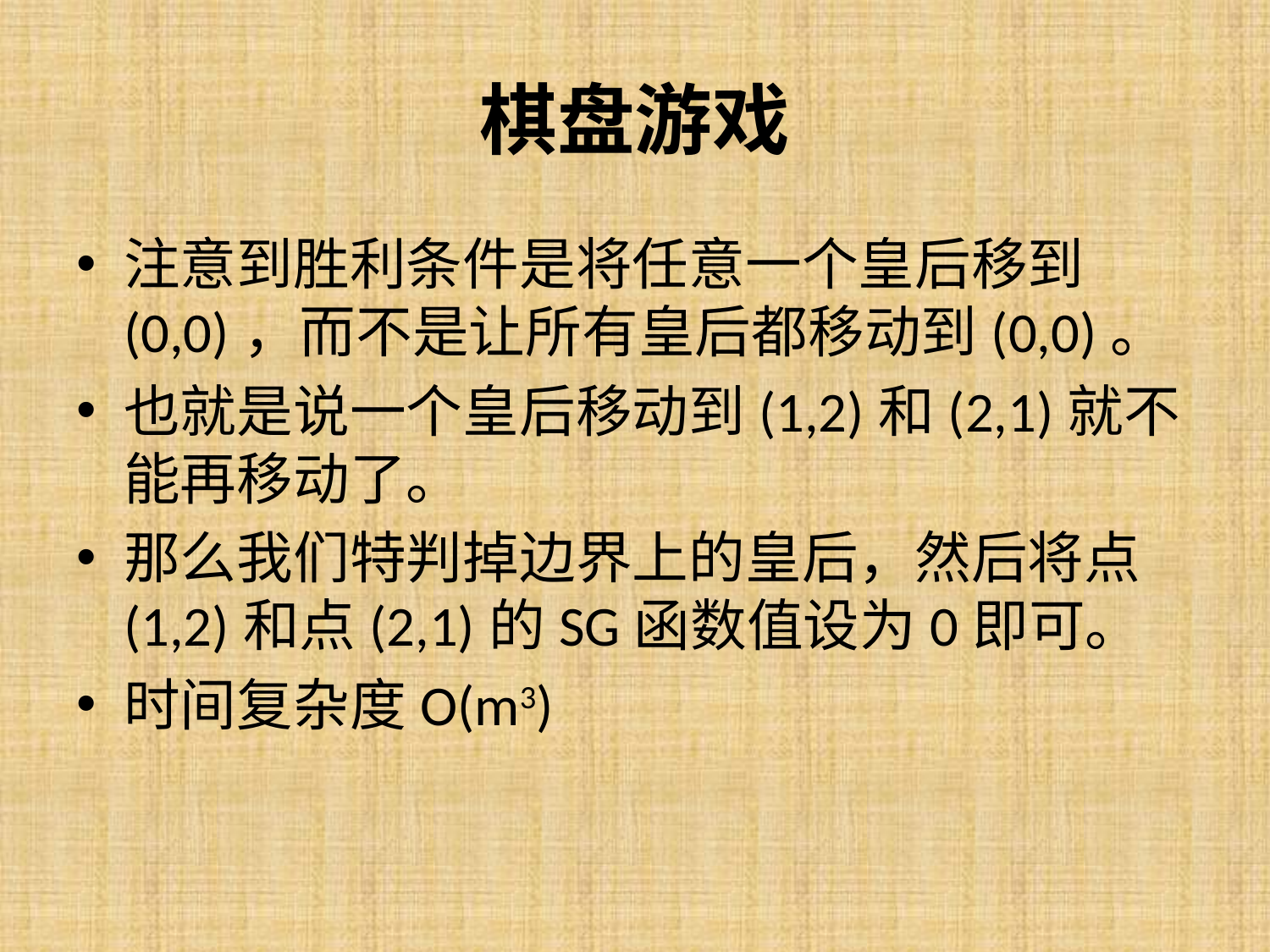

# 棋盘游戏
注意到胜利条件是将任意一个皇后移到(0,0)，而不是让所有皇后都移动到(0,0)。
也就是说一个皇后移动到(1,2)和(2,1)就不能再移动了。
那么我们特判掉边界上的皇后，然后将点(1,2)和点(2,1)的SG函数值设为0即可。
时间复杂度O(m3)